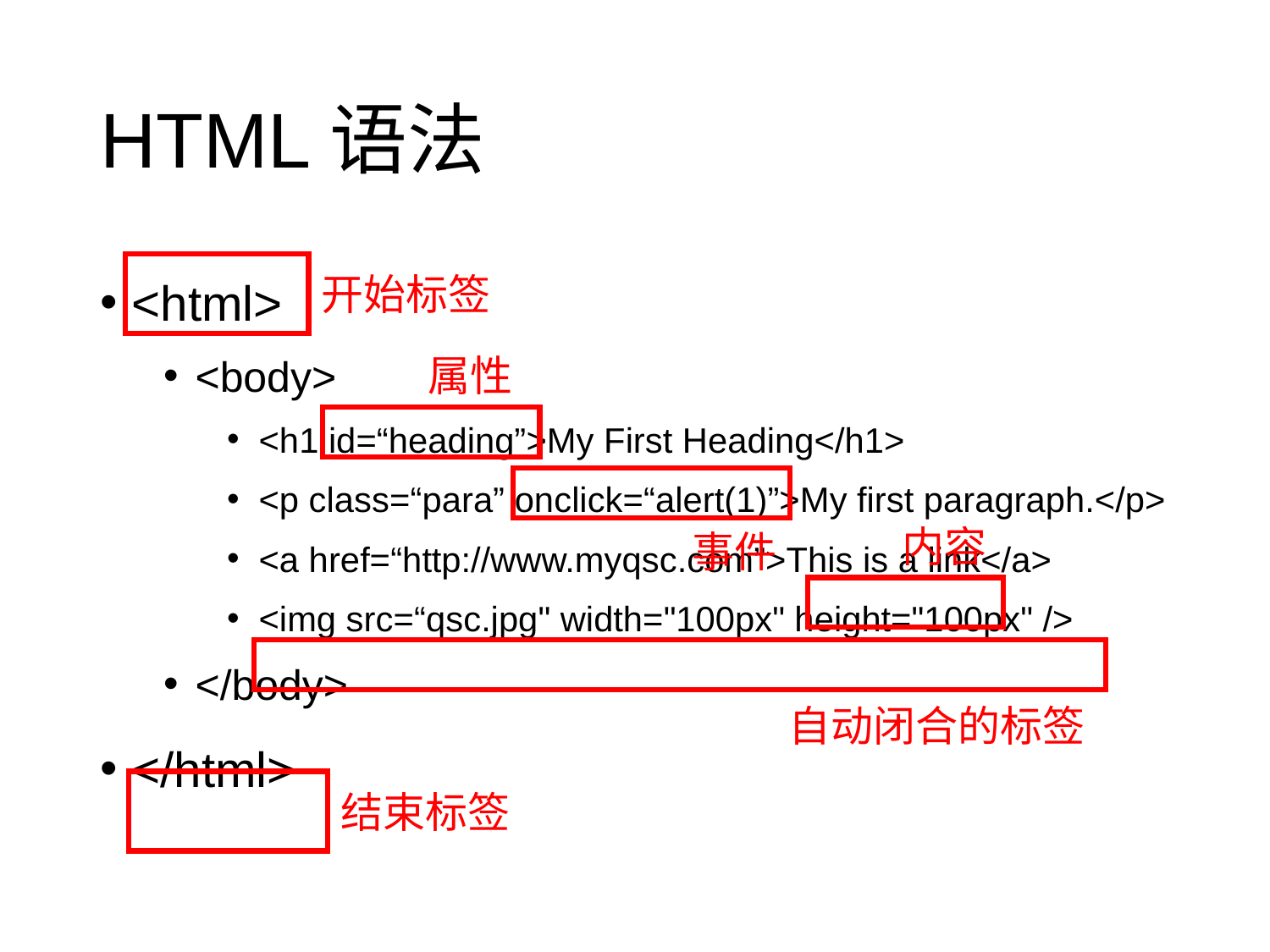

# HTML语法
<html>
<body>
<h1 id=“heading”>My First Heading</h1>
<p class=“para” onclick=“alert(1)”>My first paragraph.</p>
<a href=“http://www.myqsc.com”>This is a link</a>
<img src=“qsc.jpg" width="100px" height="100px" />
</body>
</html>

开始标签
属性

内容
事件

自动闭合的标签

结束标签